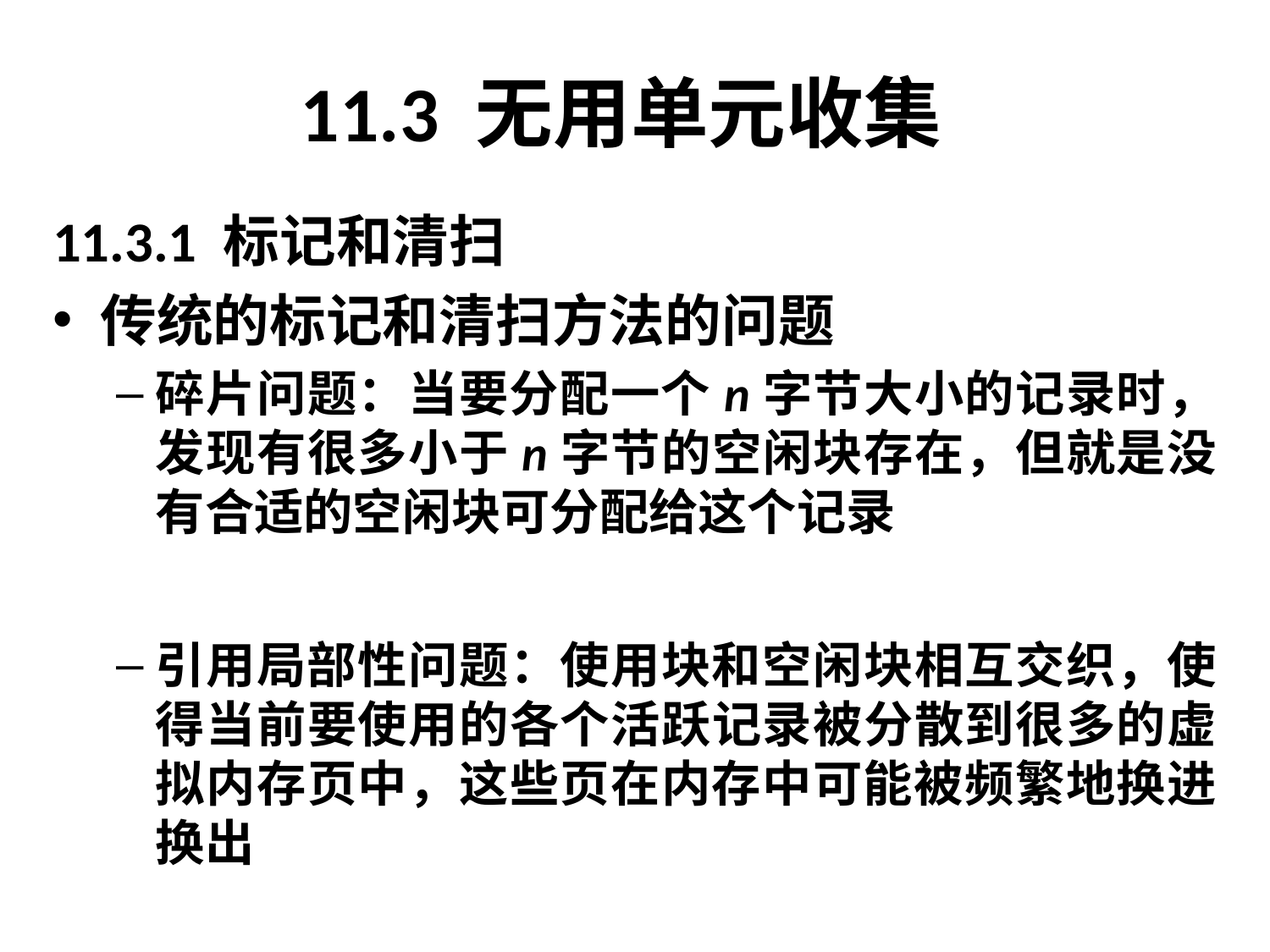

# 11.3 无用单元收集
11.3.1 标记和清扫
传统的标记和清扫方法的问题
碎片问题：当要分配一个n字节大小的记录时，发现有很多小于n字节的空闲块存在，但就是没有合适的空闲块可分配给这个记录

引用局部性问题：使用块和空闲块相互交织，使得当前要使用的各个活跃记录被分散到很多的虚拟内存页中，这些页在内存中可能被频繁地换进换出